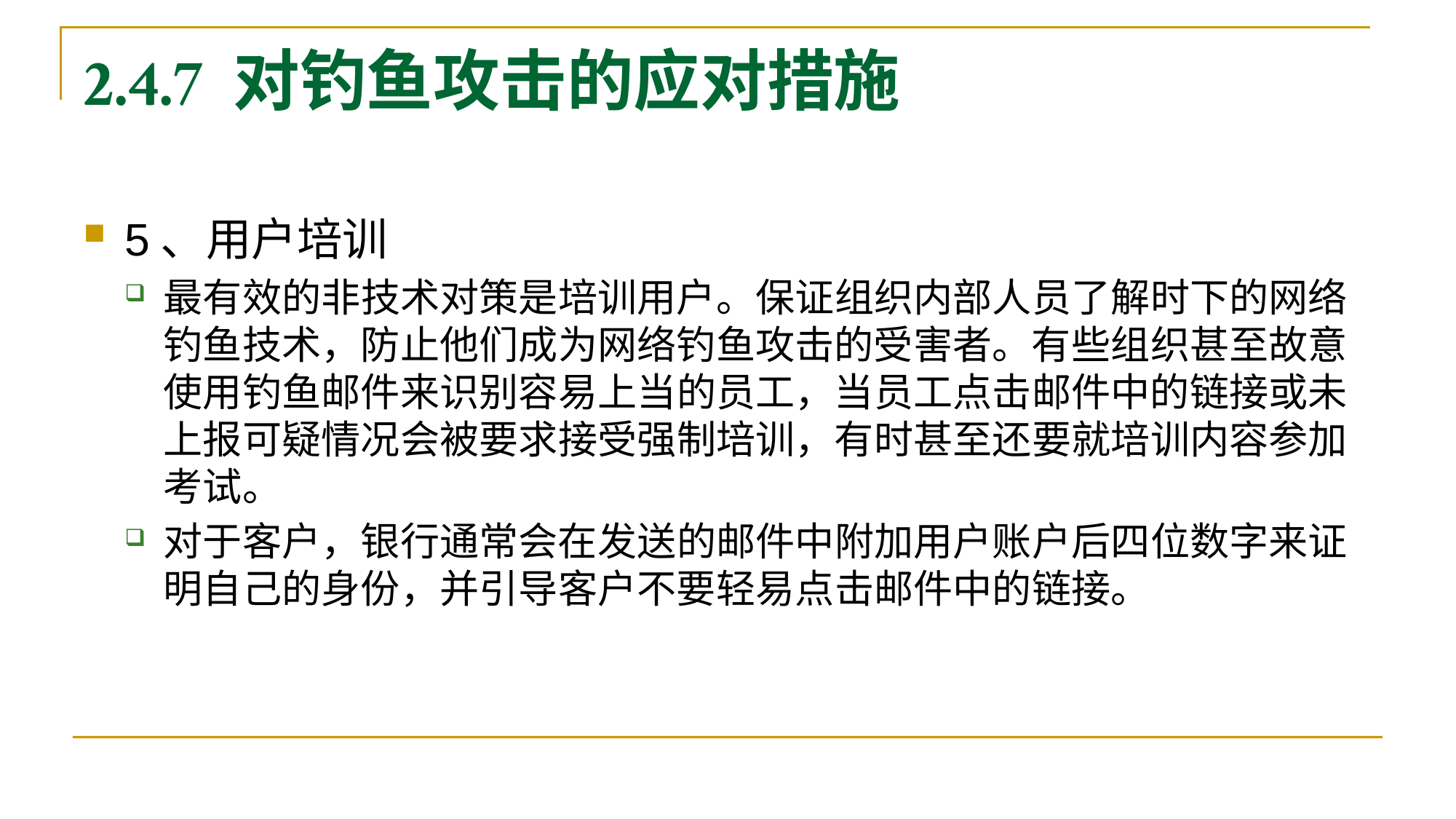

# 2.4.7 对钓鱼攻击的应对措施
5、用户培训
最有效的非技术对策是培训用户。保证组织内部人员了解时下的网络钓鱼技术，防止他们成为网络钓鱼攻击的受害者。有些组织甚至故意使用钓鱼邮件来识别容易上当的员工，当员工点击邮件中的链接或未上报可疑情况会被要求接受强制培训，有时甚至还要就培训内容参加考试。
对于客户，银行通常会在发送的邮件中附加用户账户后四位数字来证明自己的身份，并引导客户不要轻易点击邮件中的链接。